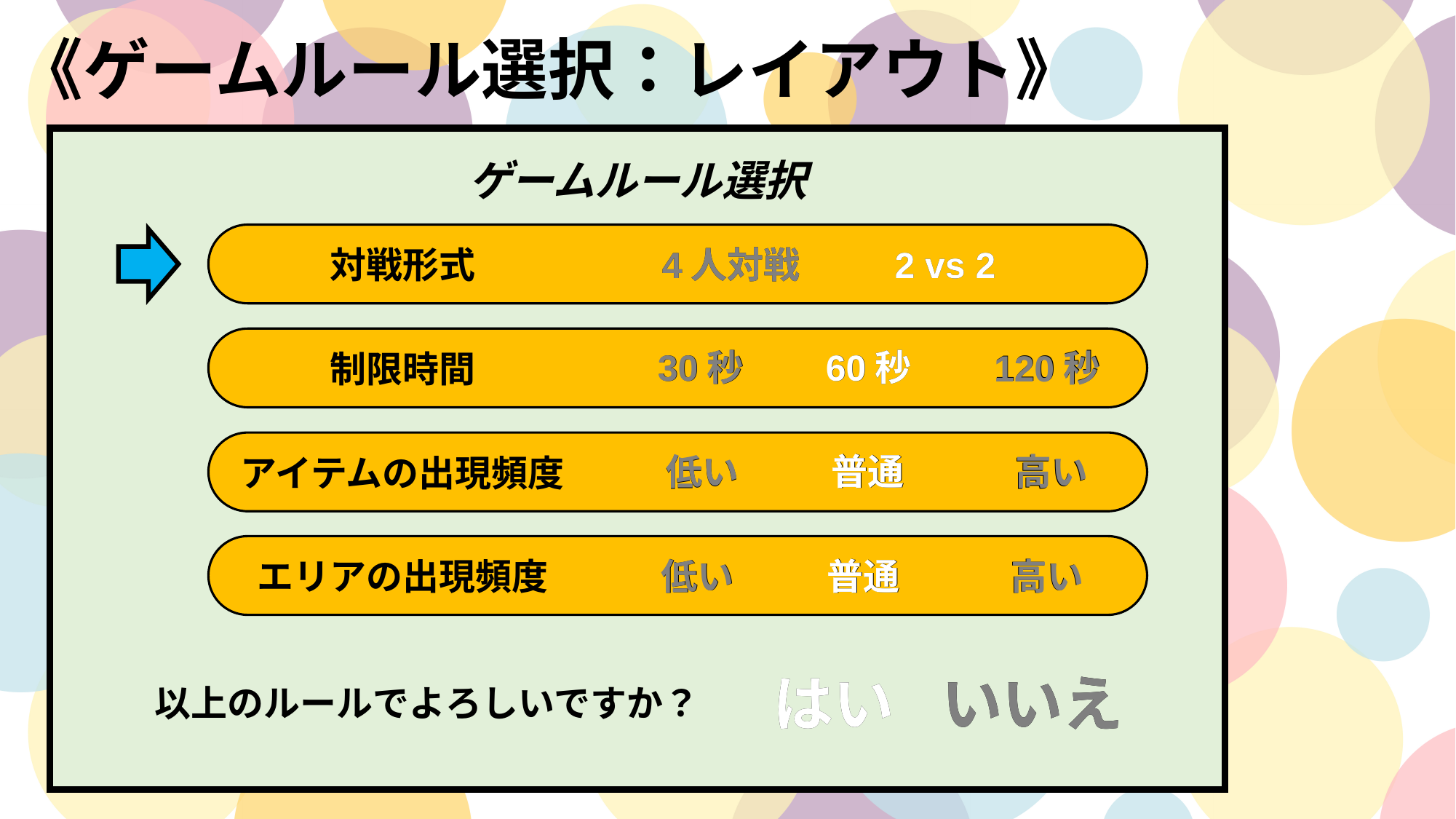

《ゲームルール選択：レイアウト》

ゲームルール選択

2 vs 2
2 vs 2
4人対戦
4人対戦
対戦形式

60秒
60秒
30秒
30秒
120秒
120秒
制限時間

低い
普通
高い
普通
高い
低い
アイテムの出現頻度

エリアの出現頻度
低い
普通
高い
普通
高い
低い
いいえ
はい
はい
いいえ
以上のルールでよろしいですか？